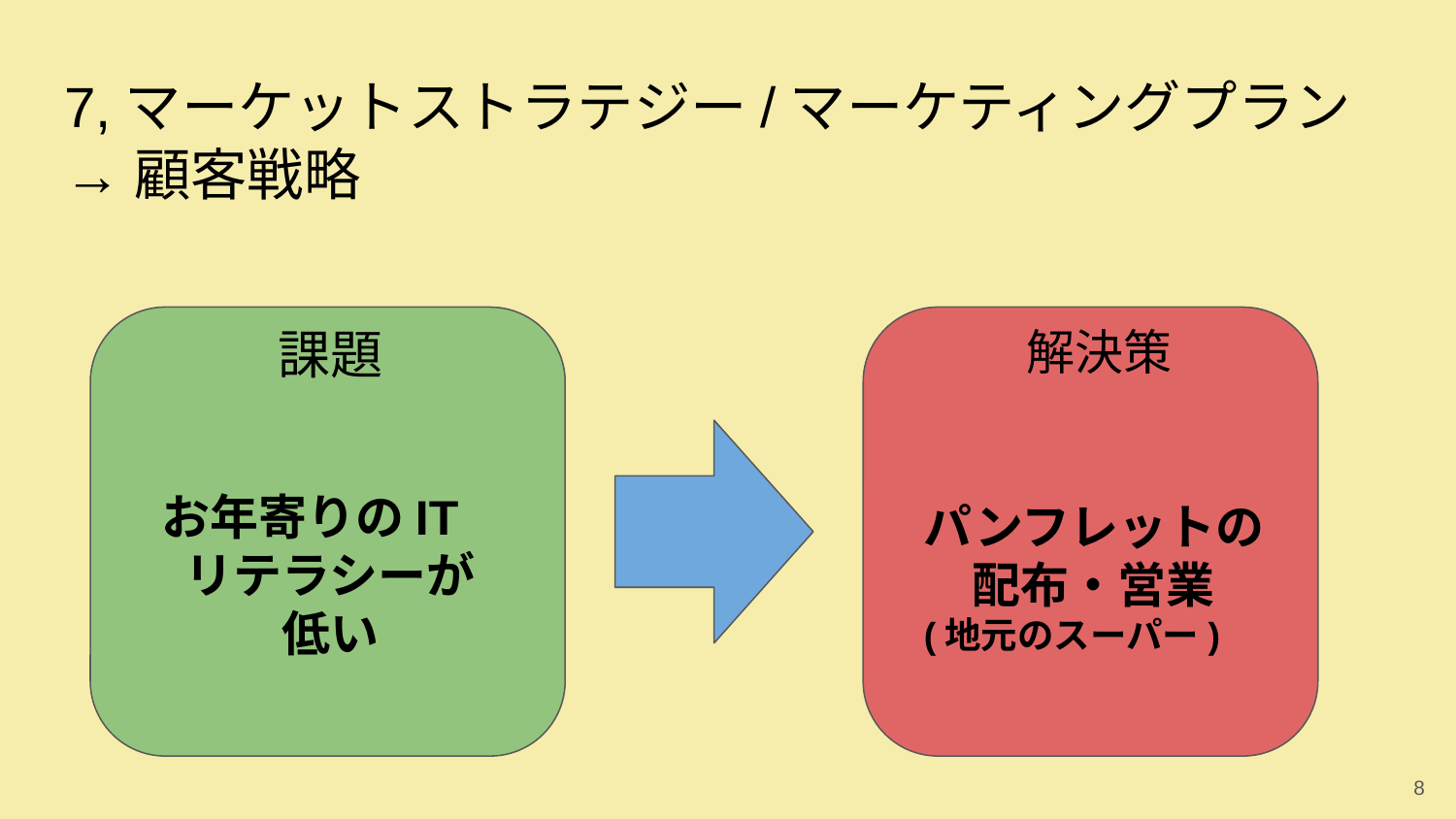

# 7,マーケットストラテジー/マーケティングプラン
→顧客戦略

課題

お年寄りのIT    リテラシーが
低い
　    解決策

パンフレットの　配布・営業
(地元のスーパー)

8